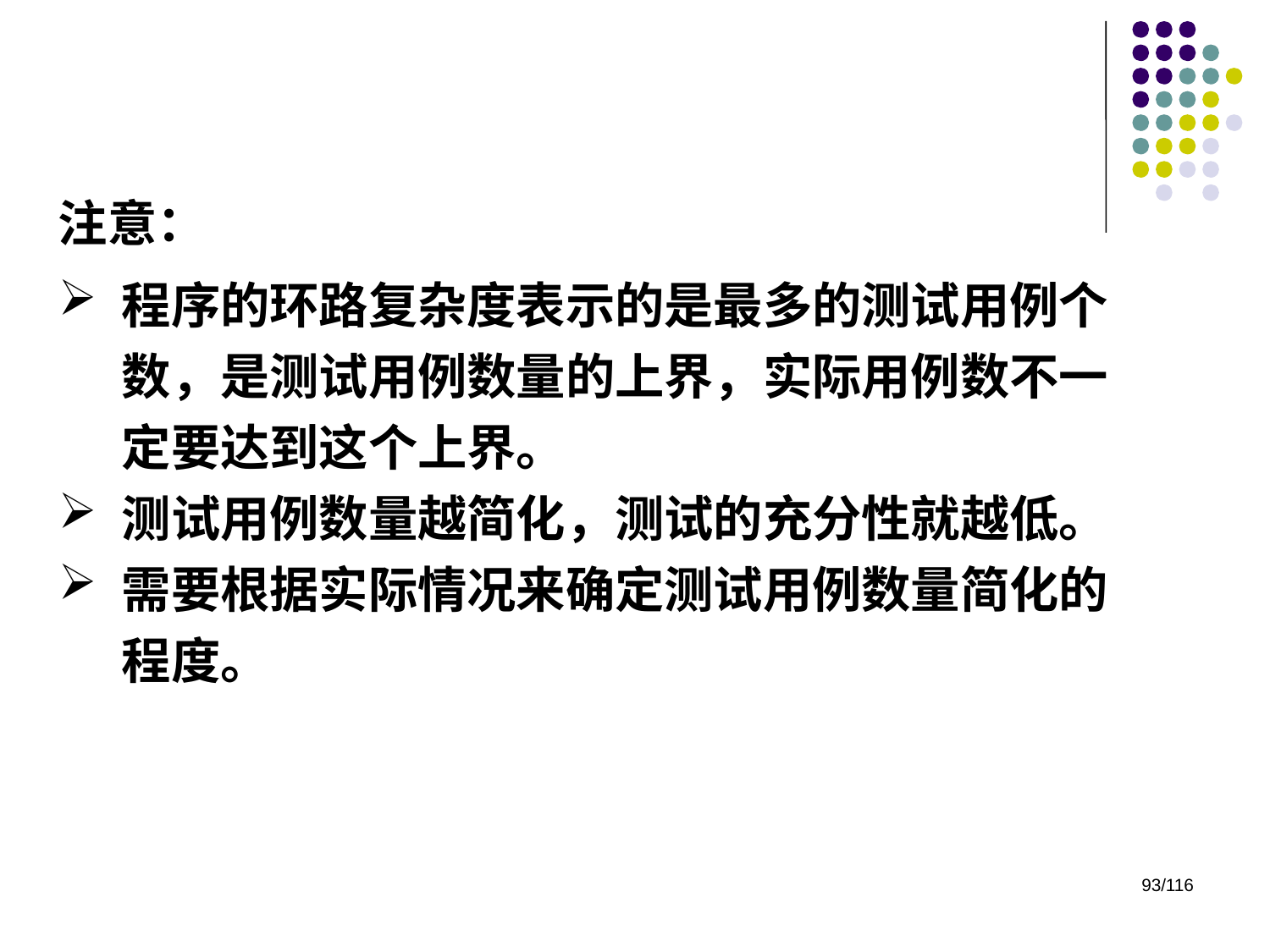

注意：
程序的环路复杂度表示的是最多的测试用例个数，是测试用例数量的上界，实际用例数不一定要达到这个上界。
测试用例数量越简化，测试的充分性就越低。
需要根据实际情况来确定测试用例数量简化的程度。

93/116